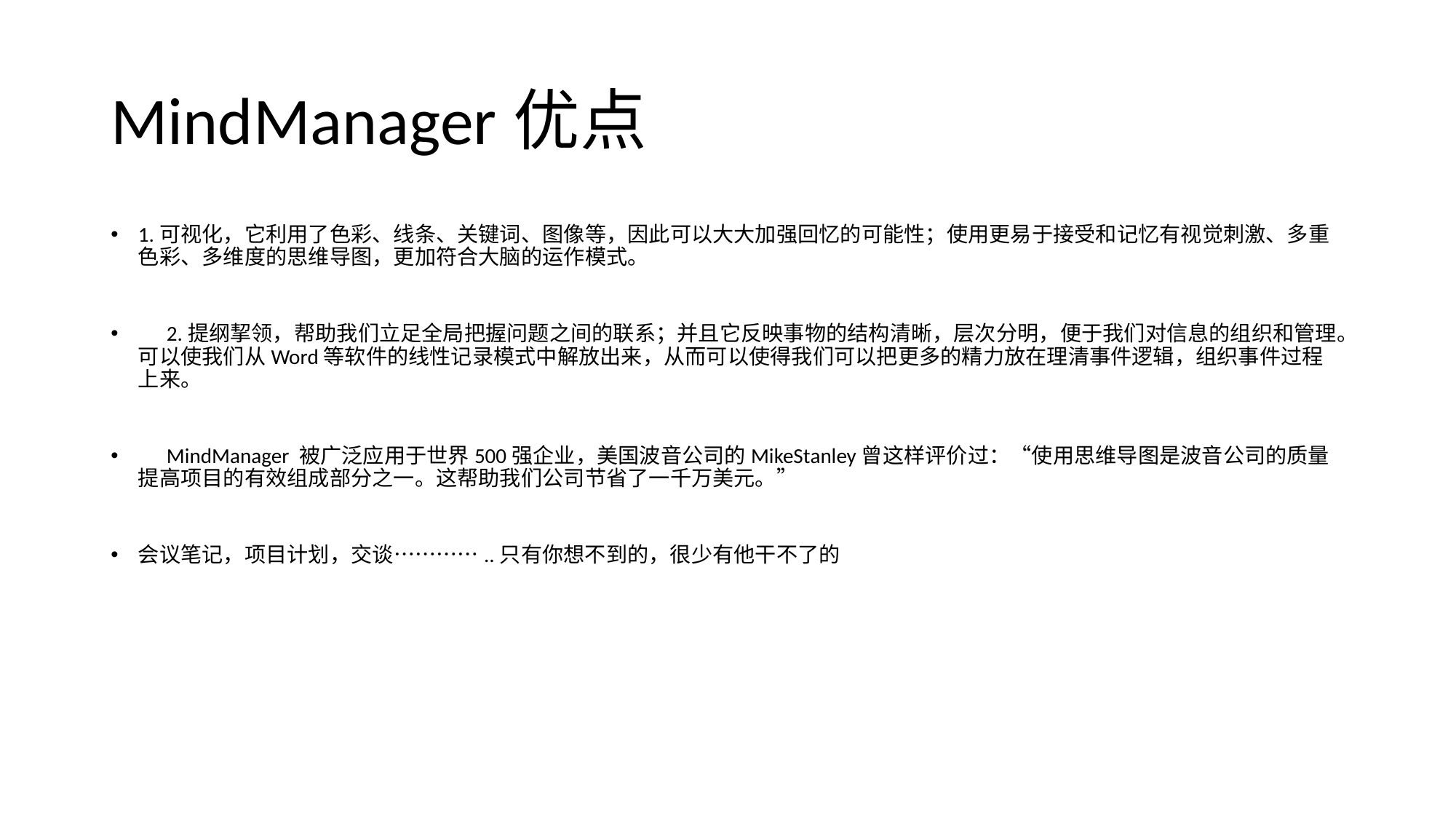

# MindManager优点
1.可视化，它利用了色彩、线条、关键词、图像等，因此可以大大加强回忆的可能性；使用更易于接受和记忆有视觉刺激、多重色彩、多维度的思维导图，更加符合大脑的运作模式。

      2.提纲挈领，帮助我们立足全局把握问题之间的联系；并且它反映事物的结构清晰，层次分明，便于我们对信息的组织和管理。可以使我们从Word等软件的线性记录模式中解放出来，从而可以使得我们可以把更多的精力放在理清事件逻辑，组织事件过程上来。

      MindManager 被广泛应用于世界500强企业，美国波音公司的MikeStanley曾这样评价过：“使用思维导图是波音公司的质量提高项目的有效组成部分之一。这帮助我们公司节省了一千万美元。”

会议笔记，项目计划，交谈…………..只有你想不到的，很少有他干不了的